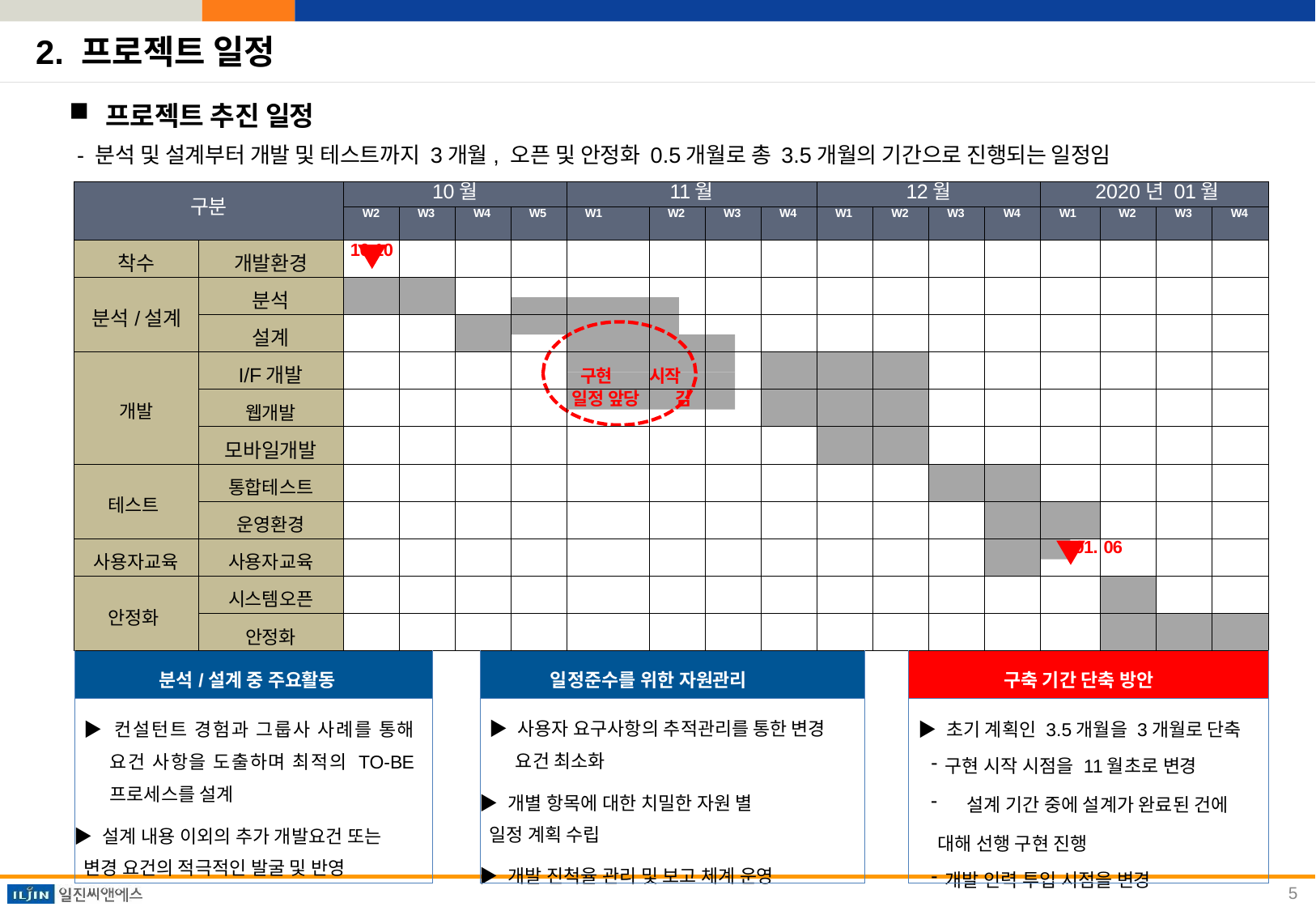

# 2. 프로젝트 일정
프로젝트 추진 일정
- 분석 및 설계부터 개발 및 테스트까지 3개월, 오픈 및 안정화 0.5개월로 총 3.5개월의 기간으로 진행되는 일정임
| 구분 |  | 10월 |  |  |  |  |  | 11월 |  |  |  | 12월 |  |  |  |  |  | 2020년 01월 |  |  |  |
| --- | --- | --- | --- | --- | --- | --- | --- | --- | --- | --- | --- | --- | --- | --- | --- | --- | --- | --- | --- | --- | --- |
|  |  | W2 | W3 |  | W4 |  | W5 | W1 | W2 | W3 | W4 | W1 |  | W2 |  | W3 | W4 | W1 | W2 | W3 | W4 |
| 착수 | 개발환경 | 10.10 |  |  |  |  |  |  |  |  |  |  |  |  |  |  |  |  |  |  |  |
| 분석/설계 | 분석 |  |  |  |  |  |  |  |  |  |  |  |  |  |  |  |  |  |  |  |  |
|  | 설계 |  |  |  |  |  |  |  |  |  |  |  |  |  |  |  |  |  |  |  |  |
| 개발 | I/F개발 |  |  |  |  |  |  | 구현 | 시작 |  |  |  |  |  |  |  |  |  |  |  |  |
|  | 웹개발 |  |  |  |  |  |  | 일정 앞당 | 김 |  |  |  |  |  |  |  |  |  |  |  |  |
|  | 모바일개발 |  |  |  |  |  |  |  |  |  |  |  |  |  |  |  |  |  |  |  |  |
| 테스트 | 통합테스트 |  |  |  |  |  |  |  |  |  |  |  |  |  |  |  |  |  |  |  |  |
|  | 운영환경 |  |  |  |  |  |  |  |  |  |  |  |  |  |  |  |  |  |  |  |  |
| 사용자교육 | 사용자교육 |  |  |  |  |  |  |  |  |  |  |  |  |  |  |  |  | 01. | 06 |  |  |
| 안정화 | 시스템오픈 |  |  |  |  |  |  |  |  |  |  |  |  |  |  |  |  |  |  |  |  |
|  | 안정화 |  |  |  |  |  |  |  |  |  |  |  |  |  |  |  |  |  |  |  |  |
| 분석/설계 중 주요활동 |  |  |  |  |  | 일정준수를 위한 자원관리 |  |  |  |  |  |  |  |  | 구축 기간 단축 방안 |  |  |  |  |  |  |
| ▶ 컨설턴트 경험과 그룹사 사례를 통해 요건 사항을 도출하며 최적의 TO-BE 프로세스를 설계 ▶ 설계 내용 이외의 추가 개발요건 또는 변경 요건의 적극적인 발굴 및 반영 |  |  |  |  |  | ▶ 사용자 요구사항의 추적관리를 통한 변경 요건 최소화 ▶ 개별 항목에 대한 치밀한 자원 별 일정 계획 수립 ▶ 개발 진척율 관리 및 보고 체계 운영 |  |  |  |  |  |  |  |  | ▶ 초기 계획인 3.5개월을 3개월로 단축 구현 시작 시점을 11월초로 변경 설계 기간 중에 설계가 완료된 건에 대해 선행 구현 진행 개발 인력 투입 시점을 변경 |  |  |  |  |  |  |

5